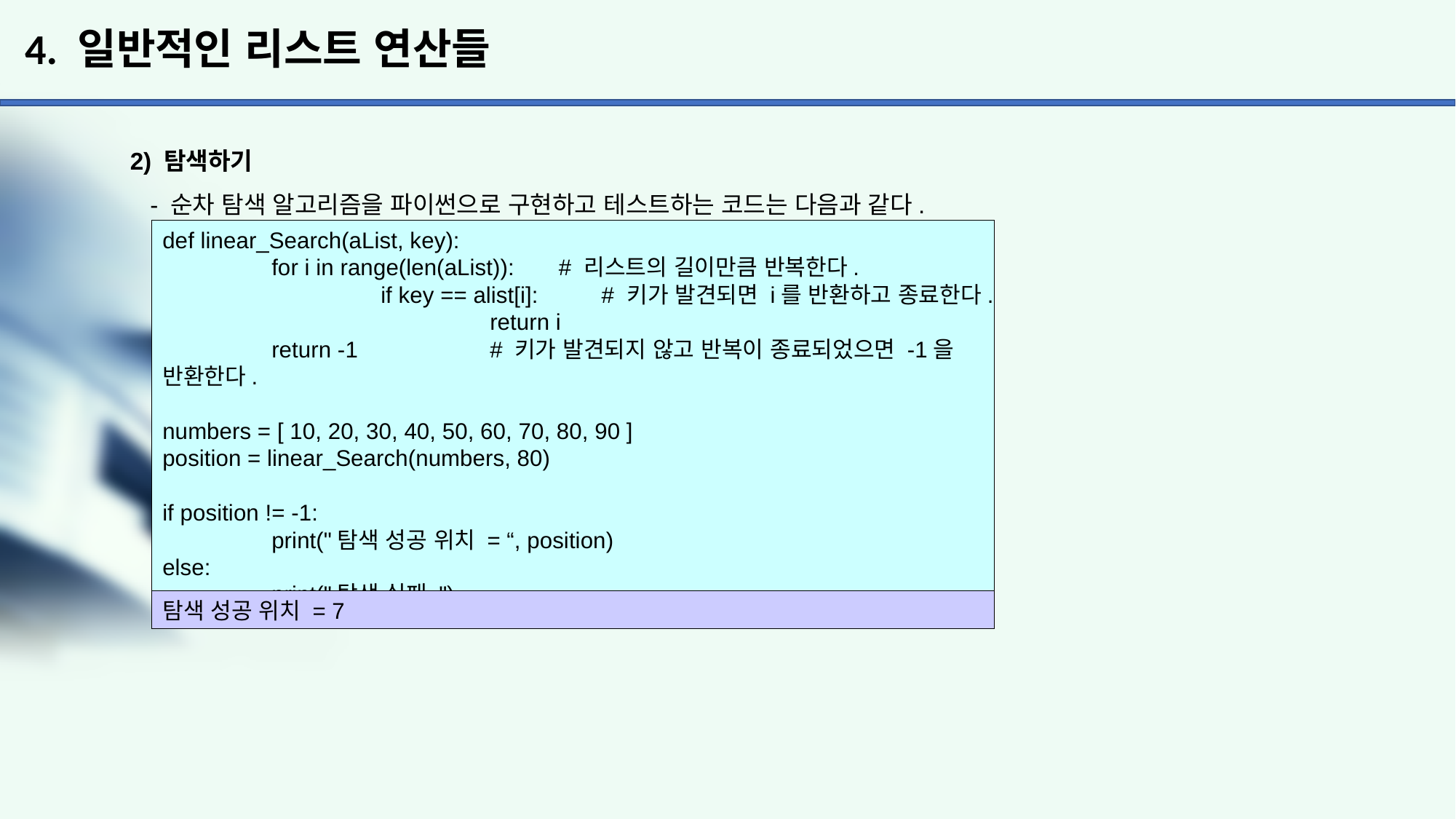

# 4. 일반적인 리스트 연산들
2) 탐색하기
   - 순차 탐색 알고리즘을 파이썬으로 구현하고 테스트하는 코드는 다음과 같다.
def linear_Search(aList, key):
	for i in range(len(aList)):       # 리스트의 길이만큼 반복한다.
		if key == alist[i]:          # 키가 발견되면 i를 반환하고 종료한다.
			return i
	return -1 		# 키가 발견되지 않고 반복이 종료되었으면 -1을 반환한다.

numbers = [ 10, 20, 30, 40, 50, 60, 70, 80, 90 ]
position = linear_Search(numbers, 80)

if position != -1:
	print("탐색 성공 위치 = “, position)
else:
	print("탐색 실패 ")
탐색 성공 위치 = 7